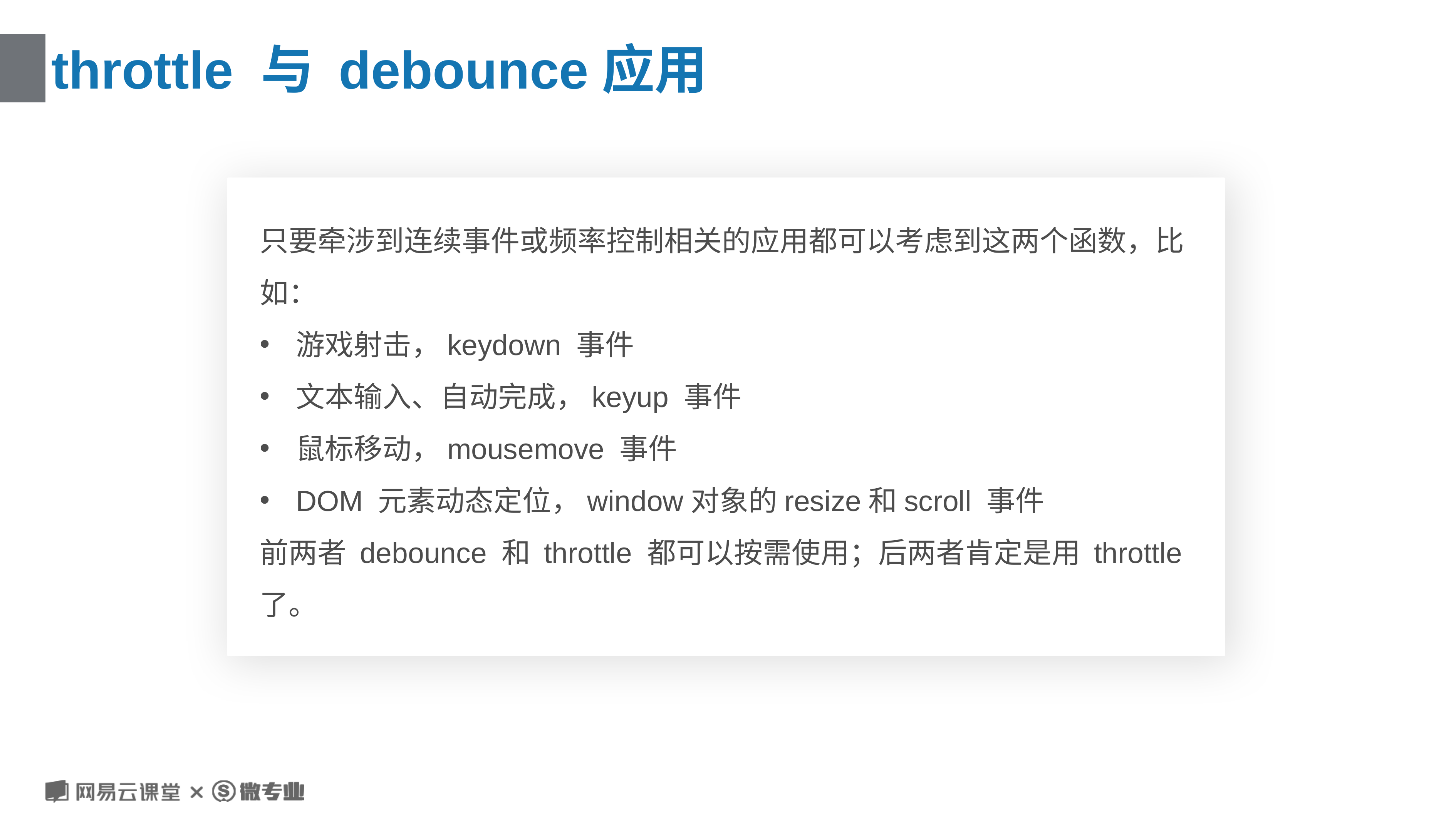

# throttle 与 debounce应用

只要牵涉到连续事件或频率控制相关的应用都可以考虑到这两个函数，比如：
游戏射击，keydown 事件
文本输入、自动完成，keyup 事件
鼠标移动，mousemove 事件
DOM 元素动态定位，window对象的resize和scroll 事件
前两者 debounce 和 throttle 都可以按需使用；后两者肯定是用 throttle 了。